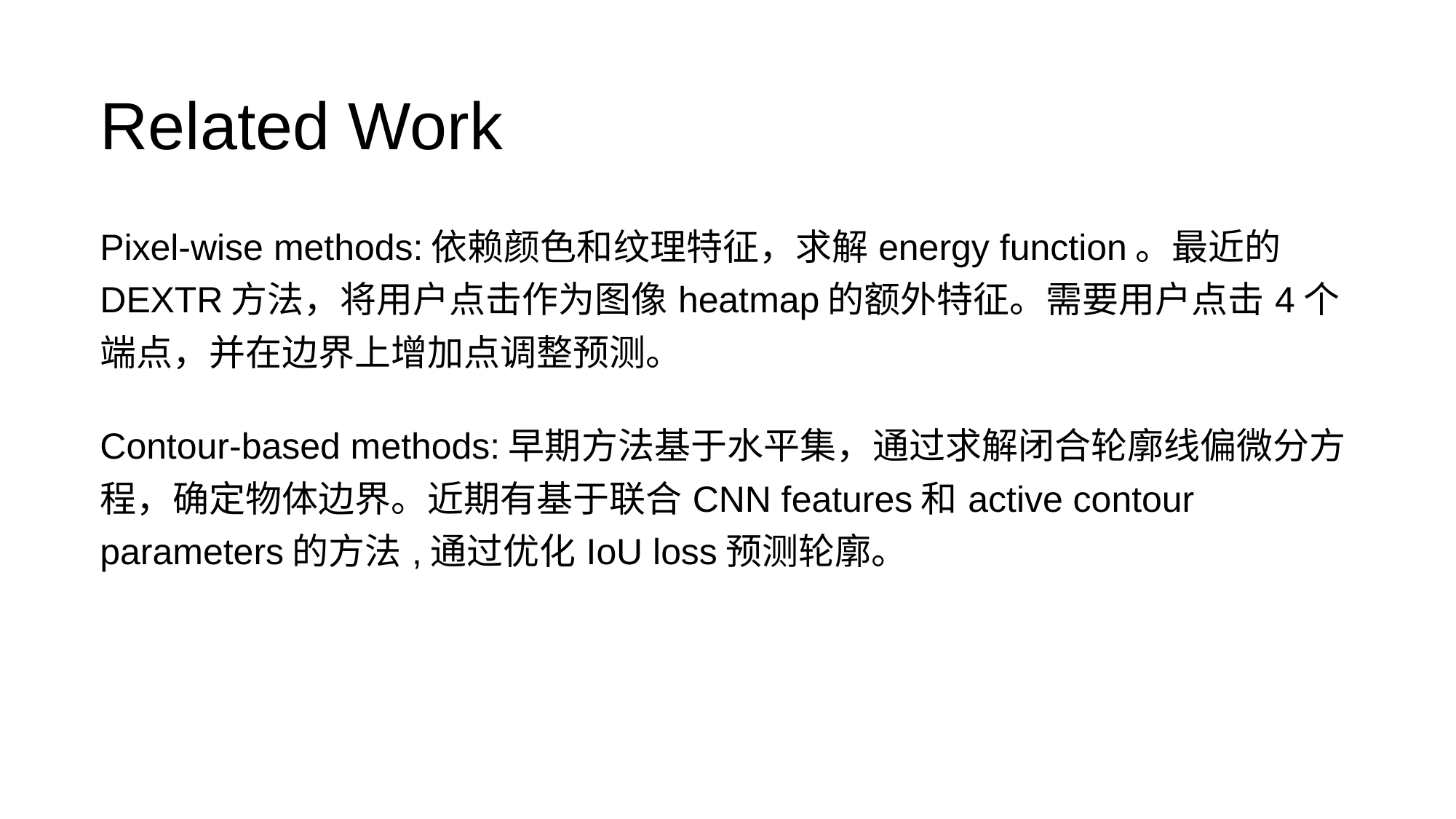

Related Work
# Pixel-wise methods:依赖颜色和纹理特征，求解energy function。最近的DEXTR方法，将用户点击作为图像heatmap的额外特征。需要用户点击4个端点，并在边界上增加点调整预测。

Contour-based methods:早期方法基于水平集，通过求解闭合轮廓线偏微分方程，确定物体边界。近期有基于联合CNN features和active contour parameters的方法,通过优化IoU loss预测轮廓。